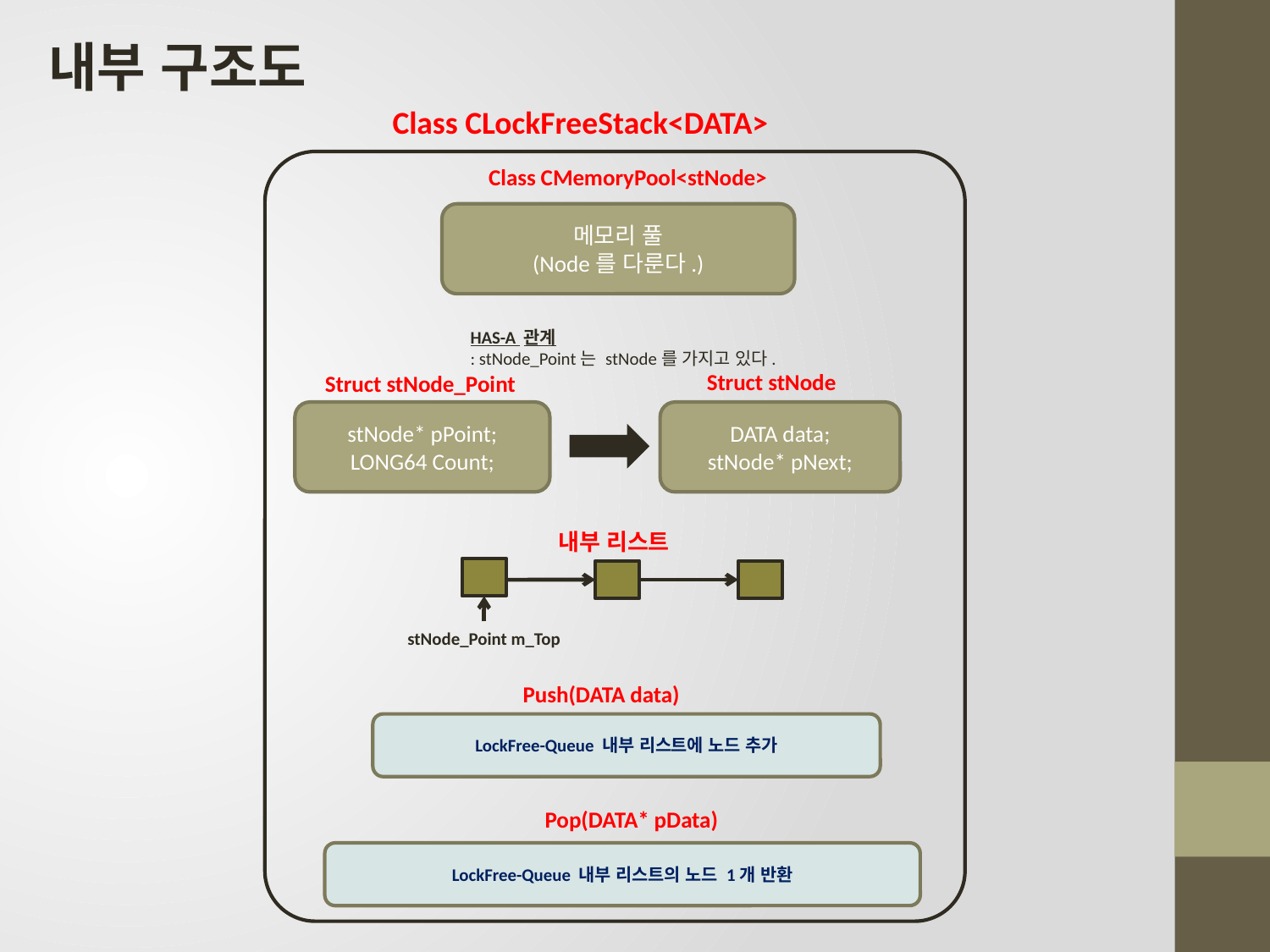

내부 구조도
Class CLockFreeStack<DATA>

Class CMemoryPool<stNode>
메모리 풀
(Node를 다룬다.)
HAS-A 관계
: stNode_Point는 stNode를 가지고 있다.
Struct stNode
Struct stNode_Point
stNode* pPoint;
LONG64 Count;
DATA data;
stNode* pNext;

내부 리스트

stNode_Point m_Top
Push(DATA data)
LockFree-Queue 내부 리스트에 노드 추가
Pop(DATA* pData)
LockFree-Queue 내부 리스트의 노드 1개 반환